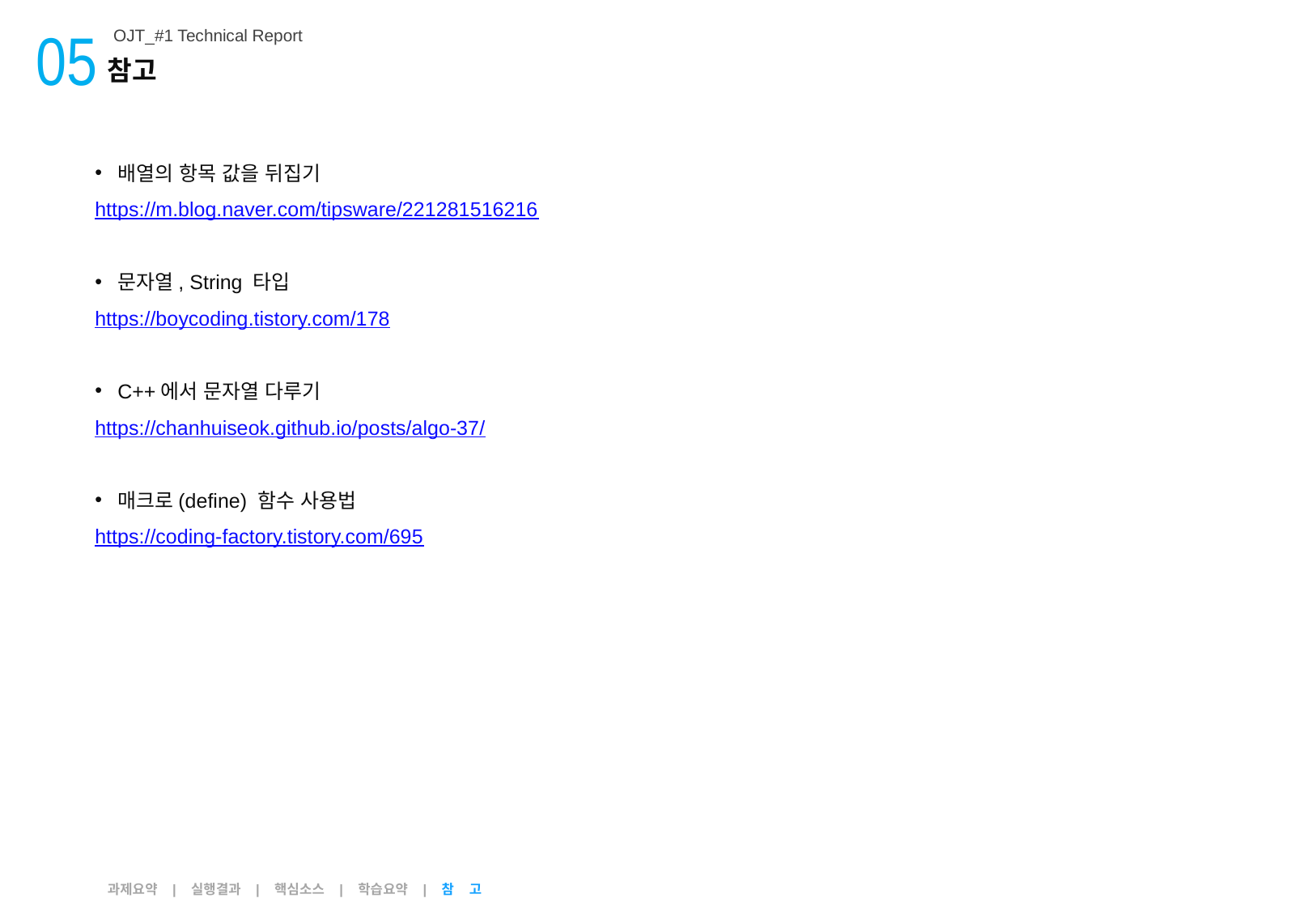

05
OJT_#1 Technical Report
참고
배열의 항목 값을 뒤집기
https://m.blog.naver.com/tipsware/221281516216

문자열, String 타입
https://boycoding.tistory.com/178

C++에서 문자열 다루기
https://chanhuiseok.github.io/posts/algo-37/

매크로(define) 함수 사용법
https://coding-factory.tistory.com/695

과제요약   |   실행결과   |   핵심소스   |   학습요약   |   참    고